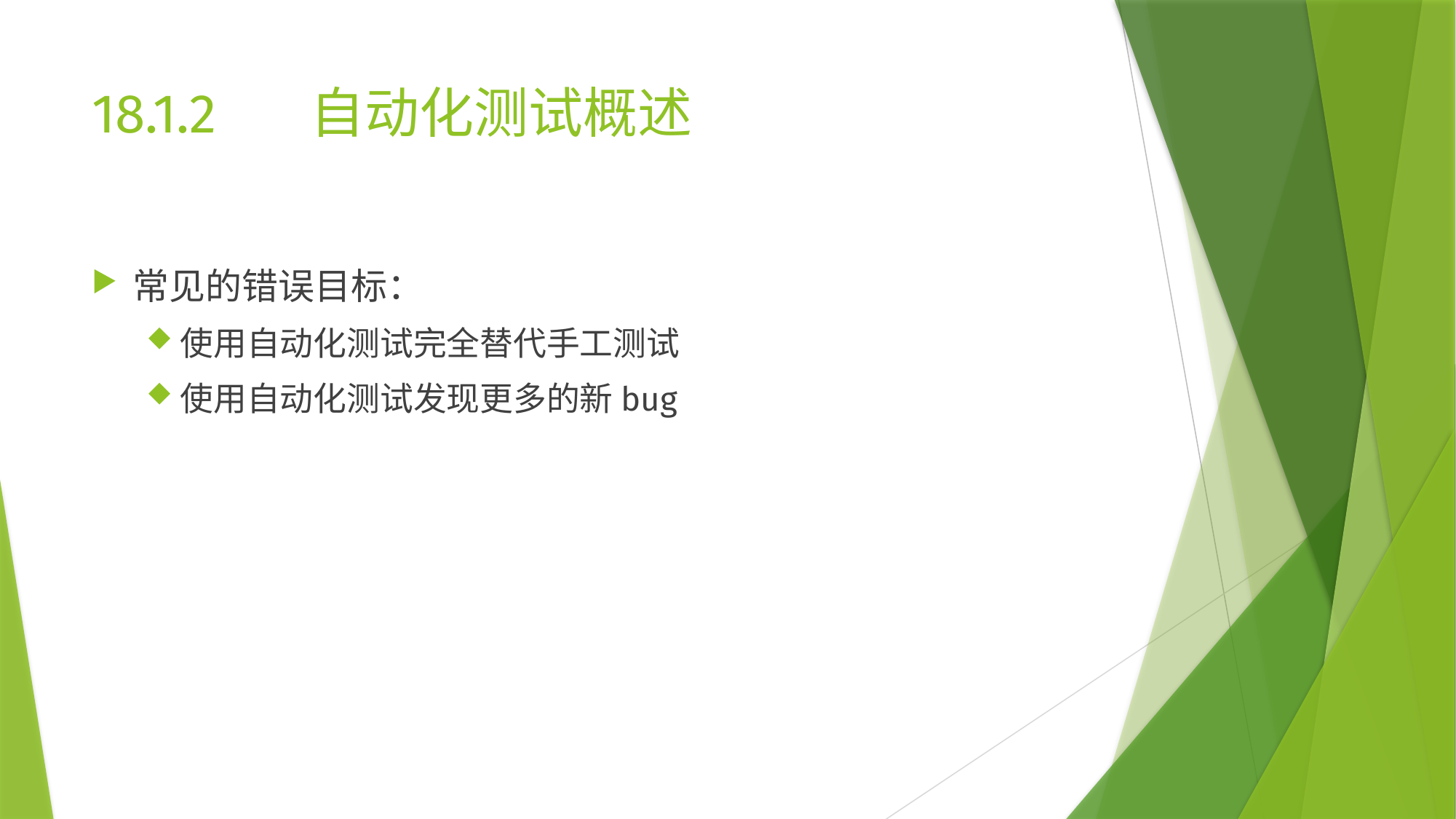

# 18.1.2	自动化测试概述
常见的错误目标：
使用自动化测试完全替代手工测试
使用自动化测试发现更多的新bug